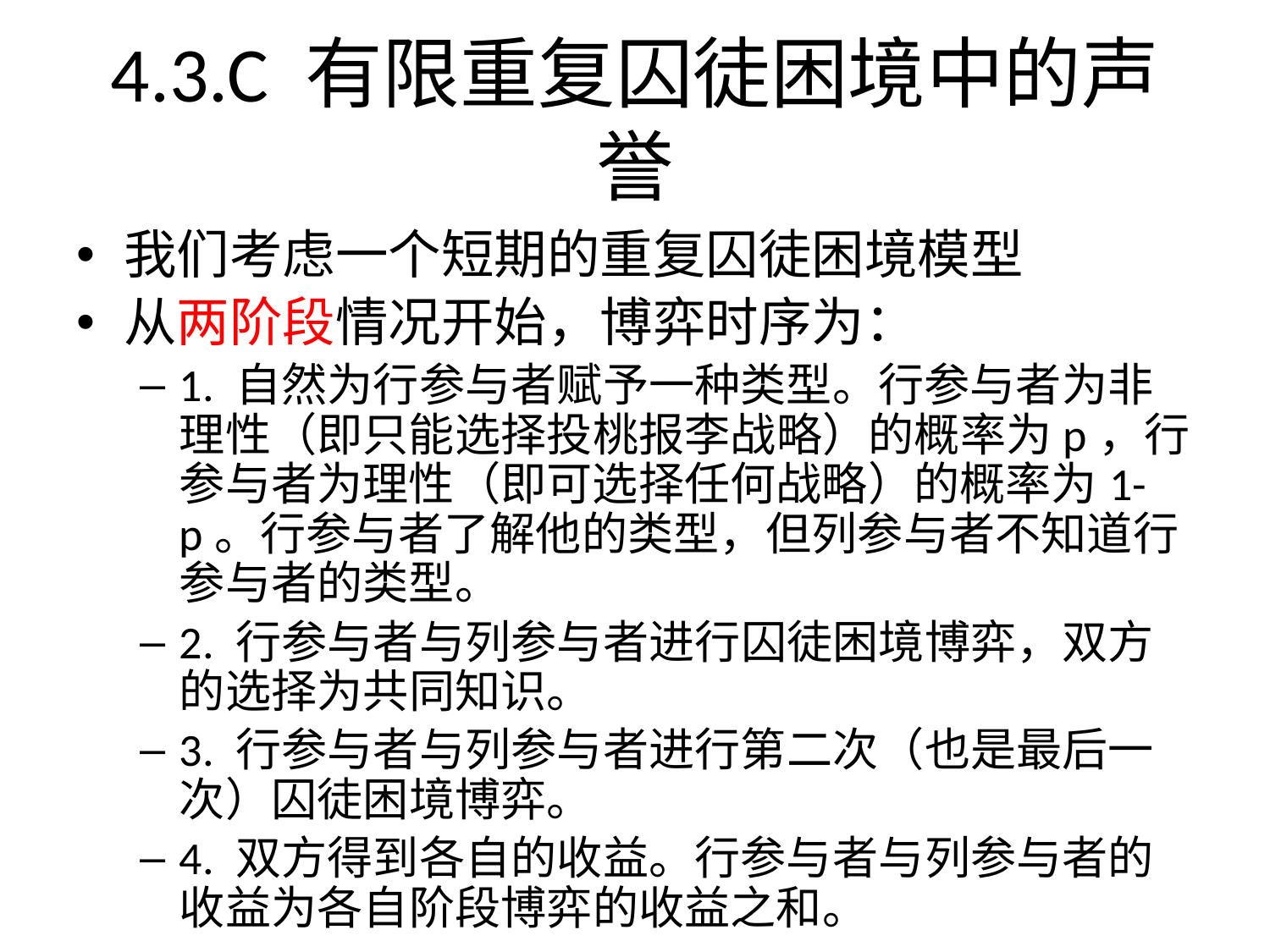

4.3.C 有限重复囚徒困境中的声誉
我们考虑一个短期的重复囚徒困境模型
从两阶段情况开始，博弈时序为：
1. 自然为行参与者赋予一种类型。行参与者为非理性（即只能选择投桃报李战略）的概率为p，行参与者为理性（即可选择任何战略）的概率为1-p。行参与者了解他的类型，但列参与者不知道行参与者的类型。
2. 行参与者与列参与者进行囚徒困境博弈，双方的选择为共同知识。
3. 行参与者与列参与者进行第二次（也是最后一次）囚徒困境博弈。
4. 双方得到各自的收益。行参与者与列参与者的收益为各自阶段博弈的收益之和。